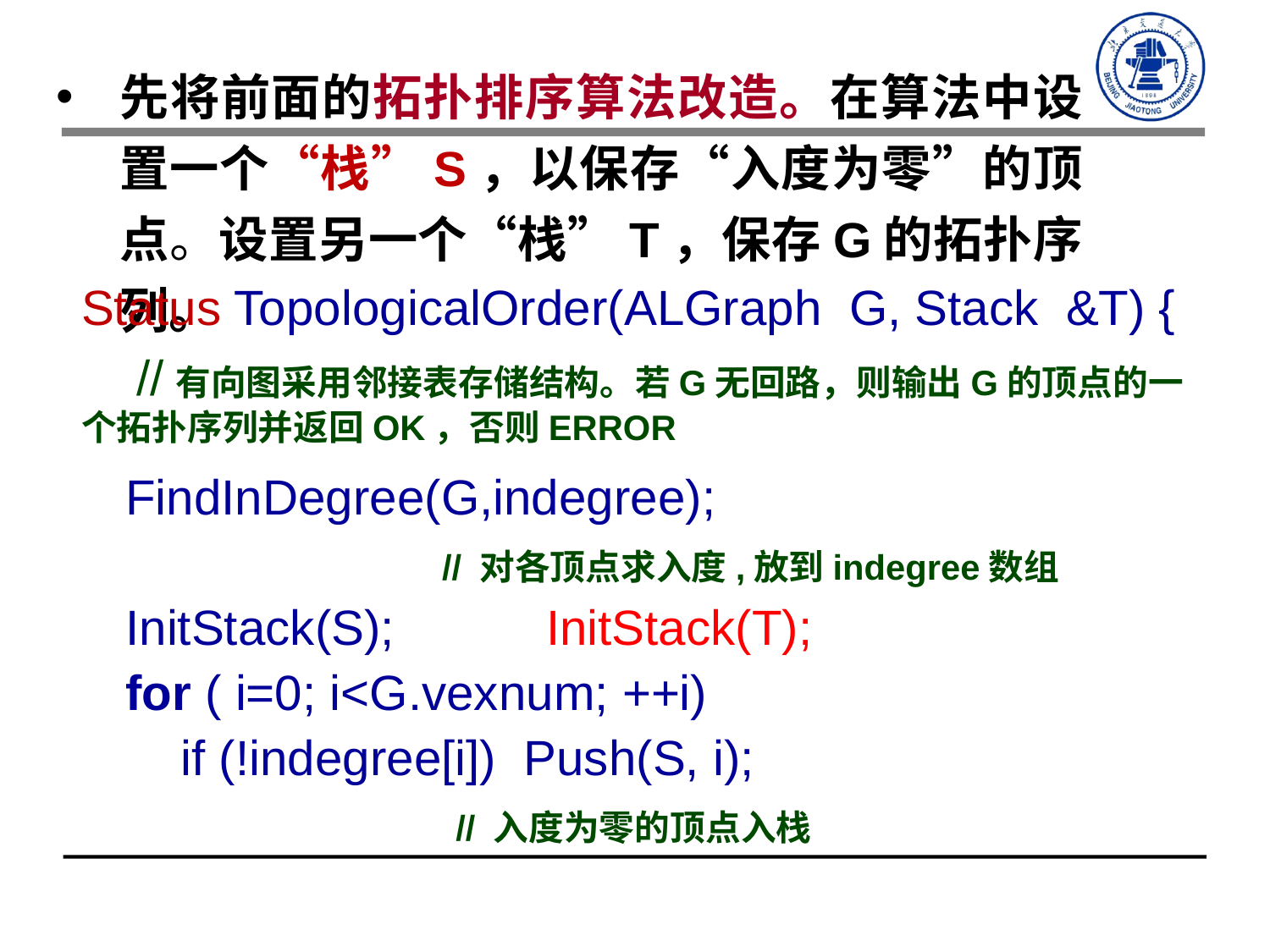

先将前面的拓扑排序算法改造。在算法中设置一个“栈”S，以保存“入度为零”的顶点。设置另一个“栈”T，保存G的拓扑序列。
Status TopologicalOrder(ALGraph  G, Stack  &T) {
    //有向图采用邻接表存储结构。若G无回路，则输出G的顶点的一个拓扑序列并返回OK，否则ERROR
FindInDegree(G,indegree);
                       // 对各顶点求入度,放到indegree数组
InitStack(S);           InitStack(T);
for ( i=0; i<G.vexnum; ++i)
    if (!indegree[i])  Push(S, i);
                        // 入度为零的顶点入栈